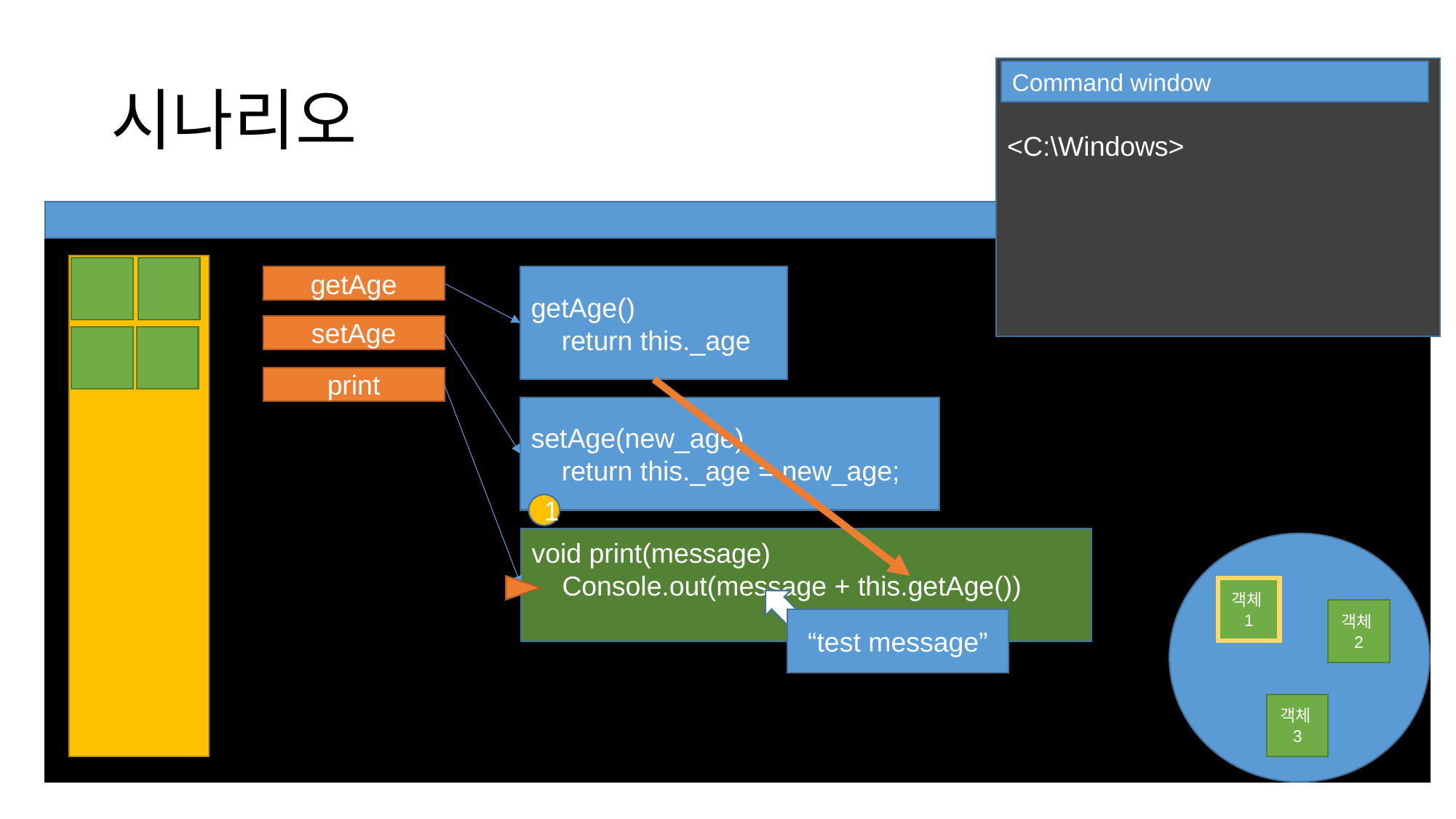

# 시나리오

<C:\Windows>
Command window

getAge
getAge()
    return this._age
setAge

print
setAge(new_age)
    return this._age = new_age;
1
void print(message)
    Console.out(message + this.getAge())

객체1

객체2
“test message”
객체3